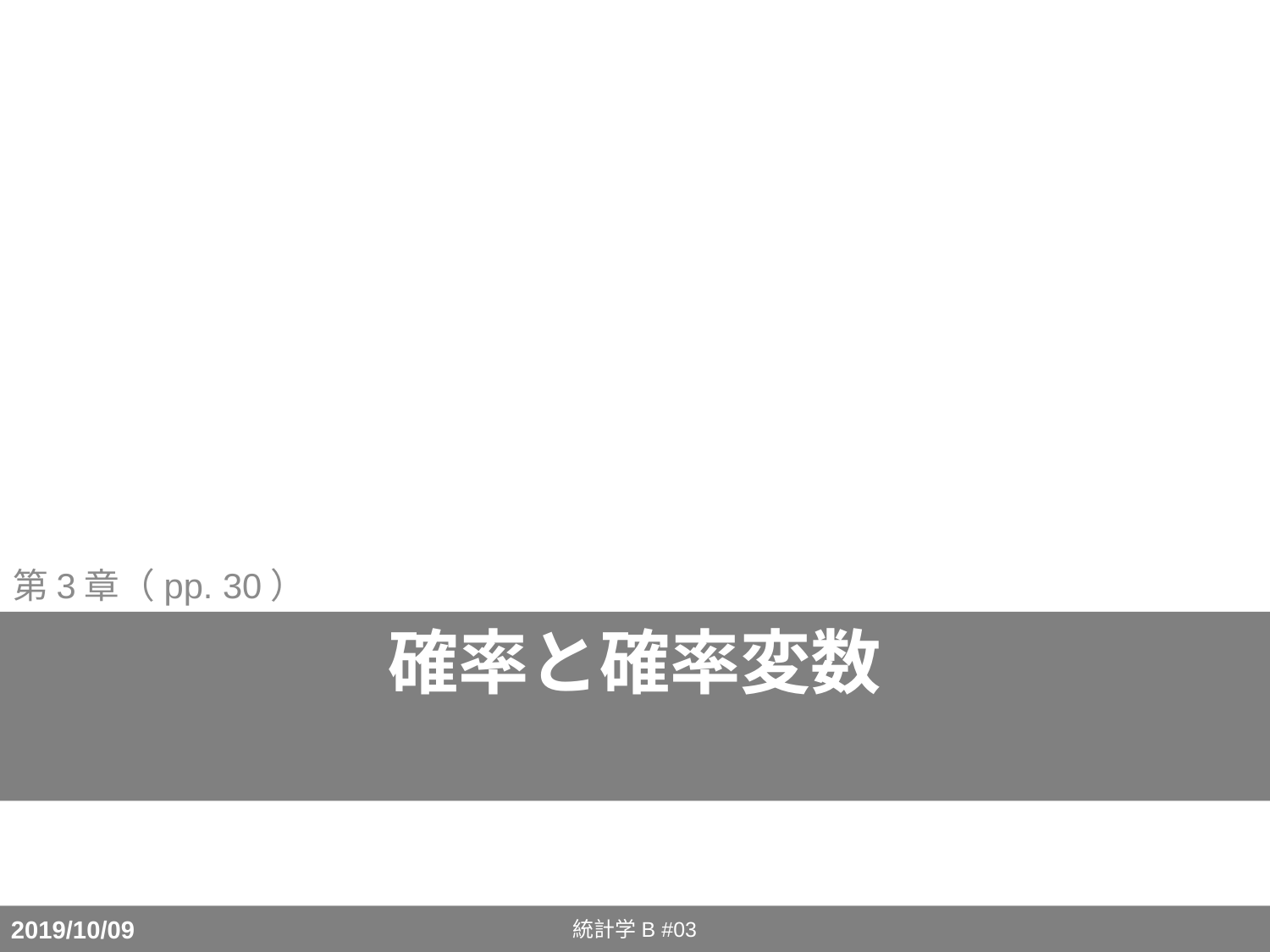

第3章（pp. 30）
# 確率と確率変数
統計学B #03
2019/10/09